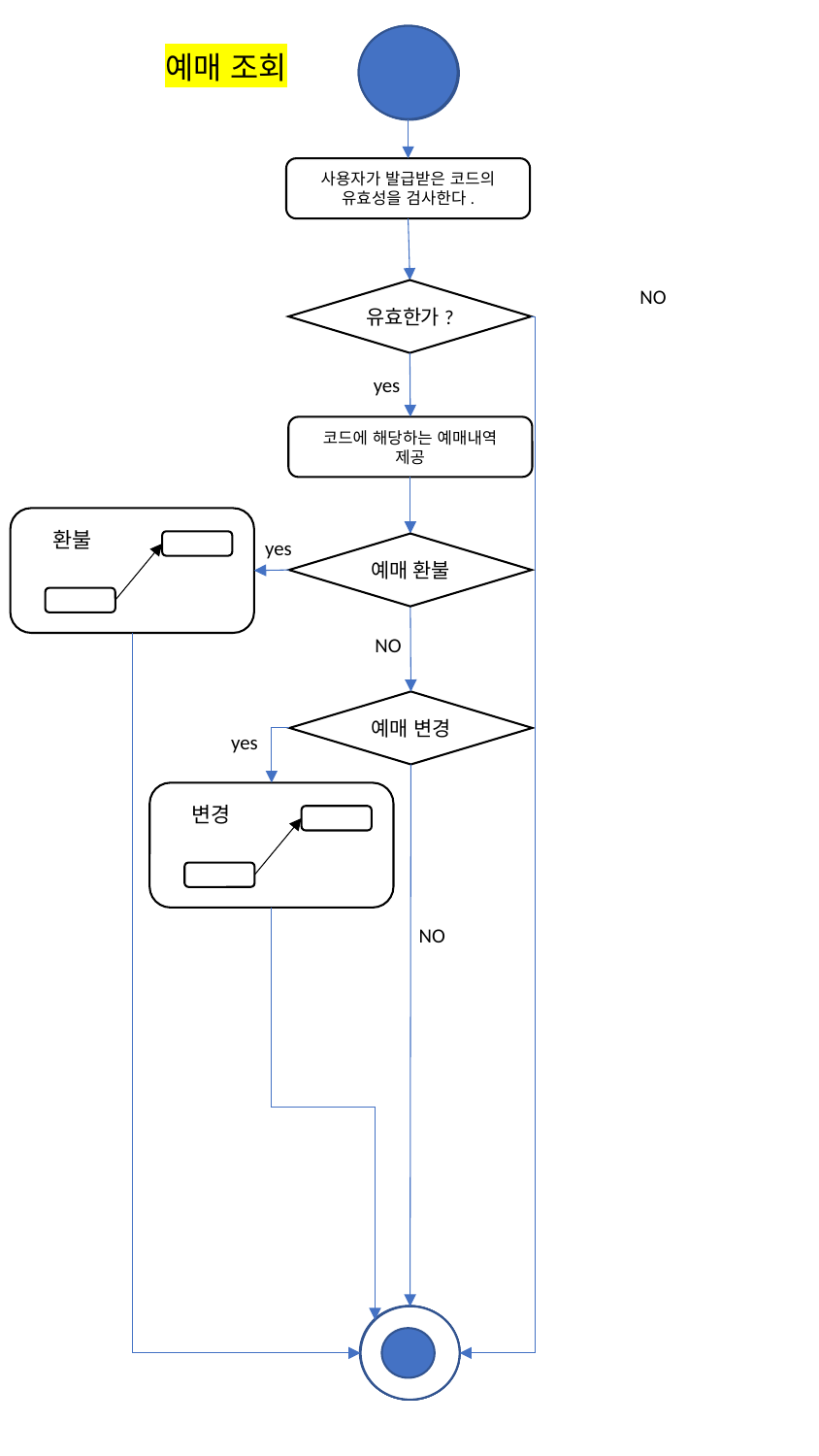

예매 조회
사용자가 발급받은 코드의 유효성을 검사한다.
NO
유효한가?
yes
코드에 해당하는 예매내역 제공

환불

yes
예매 환불
NO
예매 변경
yes

변경

NO